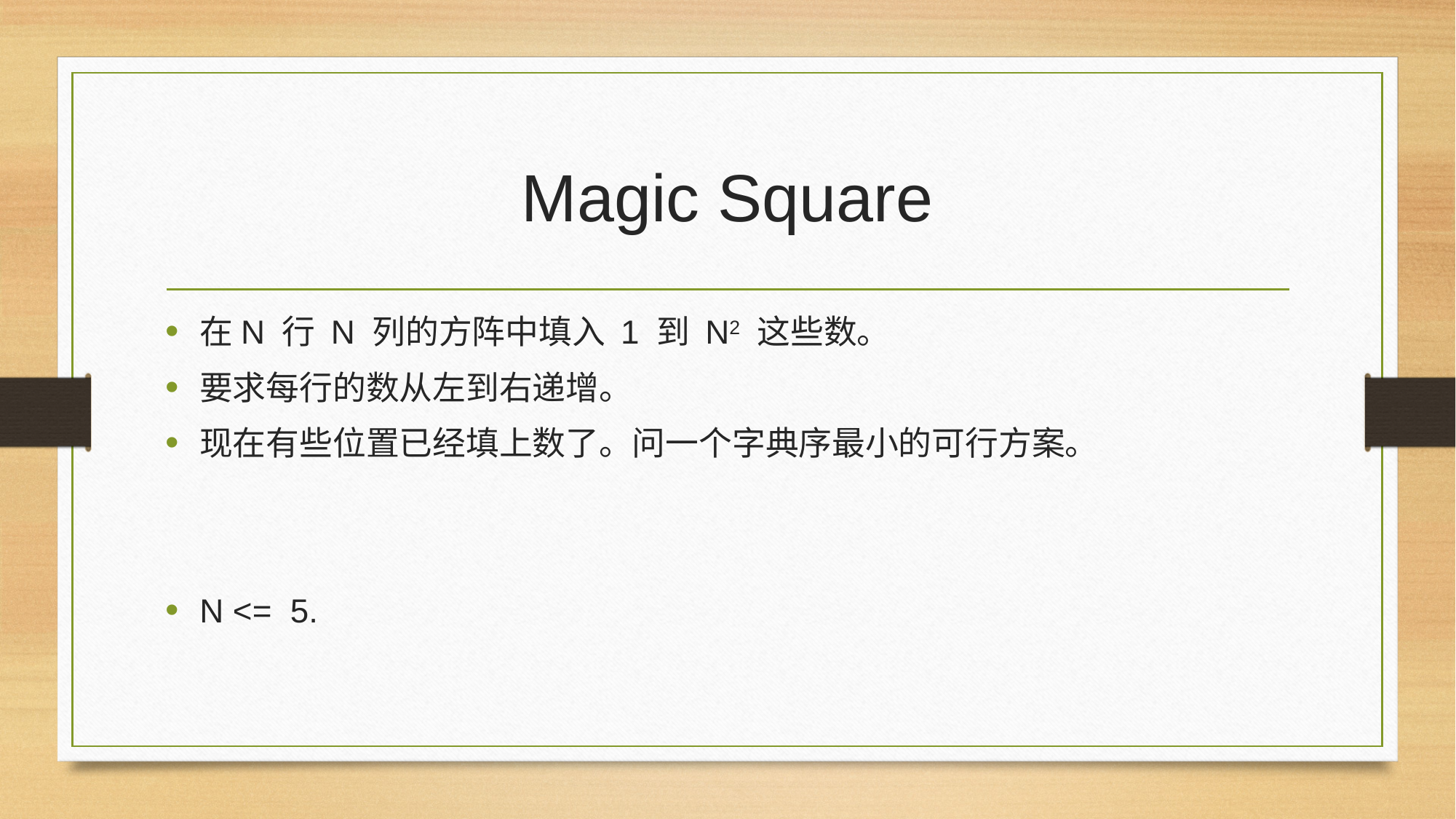

# Magic Square
在N 行 N 列的方阵中填入 1 到 N2 这些数。
要求每行的数从左到右递增。
现在有些位置已经填上数了。问一个字典序最小的可行方案。

N <=  5.